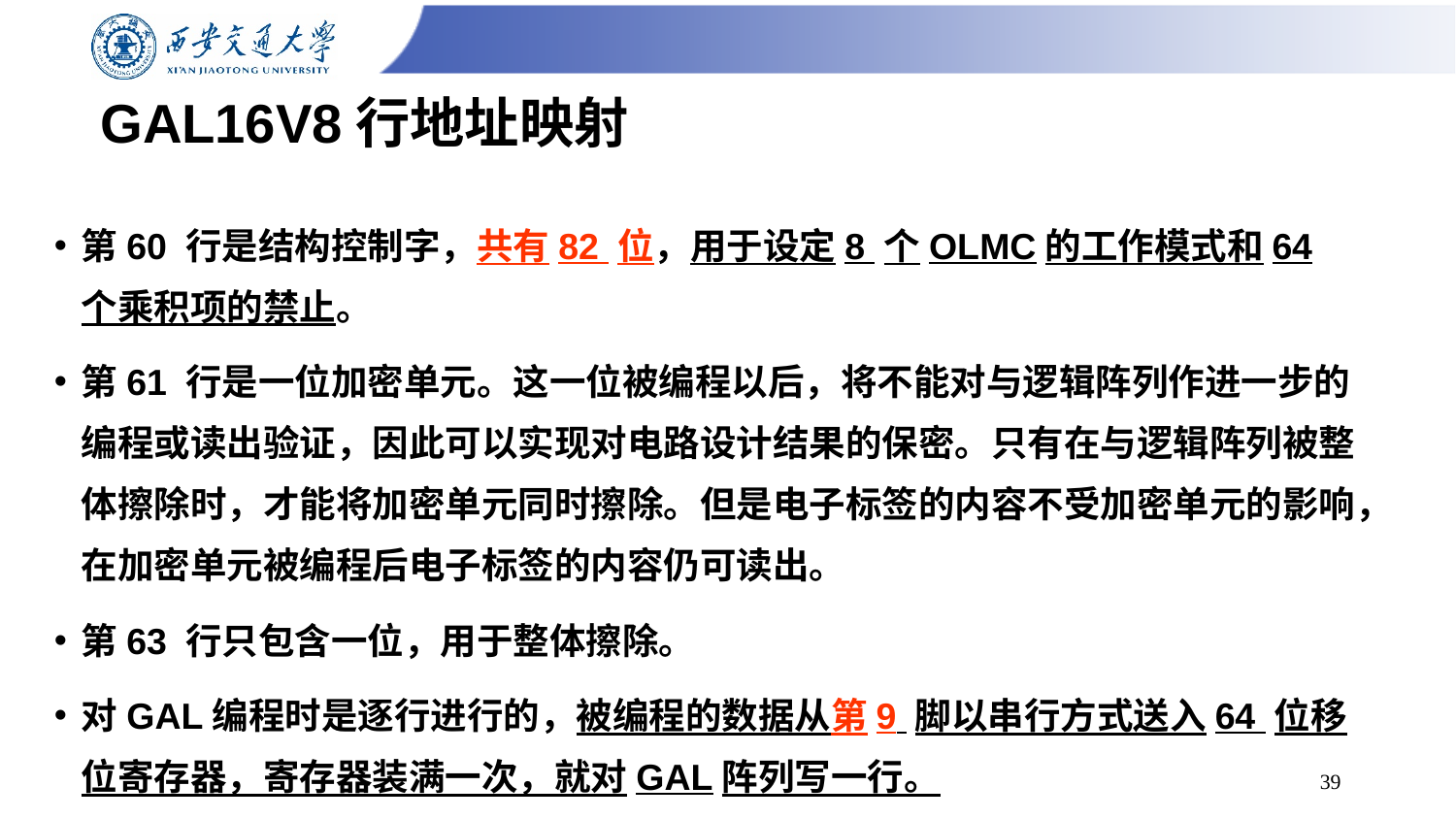

# GAL16V8行地址映射
第60 行是结构控制字，共有82 位，用于设定8 个OLMC的工作模式和64 个乘积项的禁止。
第61 行是一位加密单元。这一位被编程以后，将不能对与逻辑阵列作进一步的编程或读出验证，因此可以实现对电路设计结果的保密。只有在与逻辑阵列被整体擦除时，才能将加密单元同时擦除。但是电子标签的内容不受加密单元的影响，在加密单元被编程后电子标签的内容仍可读出。
第63 行只包含一位，用于整体擦除。
对GAL编程时是逐行进行的，被编程的数据从第9 脚以串行方式送入64 位移位寄存器，寄存器装满一次，就对GAL阵列写一行。
39